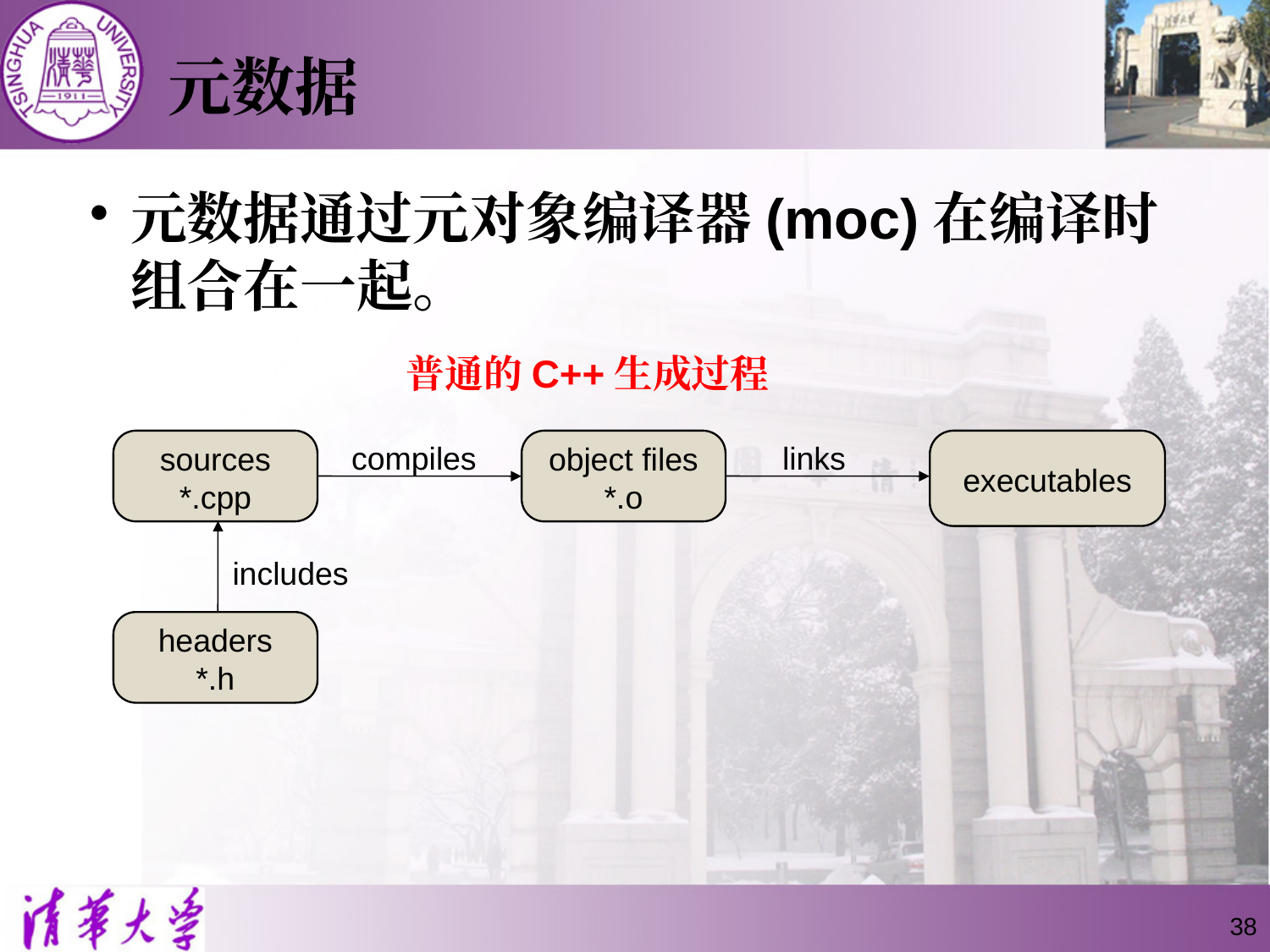

# 元数据
元数据通过元对象编译器(moc)在编译时组合在一起。
普通的C++生成过程
sources
*.cpp
compiles
object files
*.o
links
executables

includes
headers
*.h
38